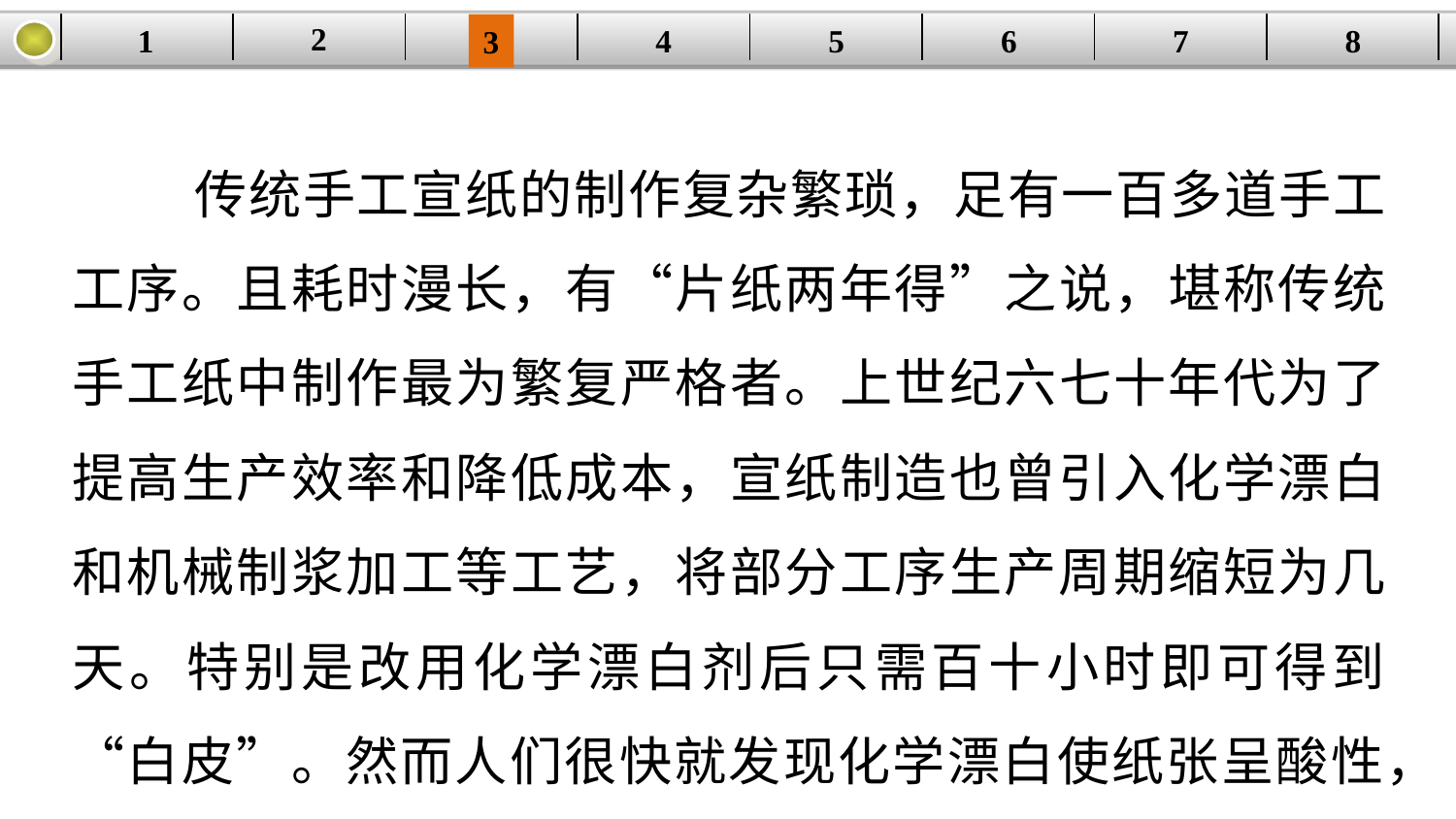

2
1
8
7
6
|  |  |  |  |  |  |  |  |
| --- | --- | --- | --- | --- | --- | --- | --- |
5
4
3

        传统手工宣纸的制作复杂繁琐，足有一百多道手工工序。且耗时漫长，有“片纸两年得”之说，堪称传统手工纸中制作最为繁复严格者。上世纪六七十年代为了提高生产效率和降低成本，宣纸制造也曾引入化学漂白和机械制浆加工等工艺，将部分工序生产周期缩短为几天。特别是改用化学漂白剂后只需百十小时即可得到“白皮”。然而人们很快就发现化学漂白使纸张呈酸性，